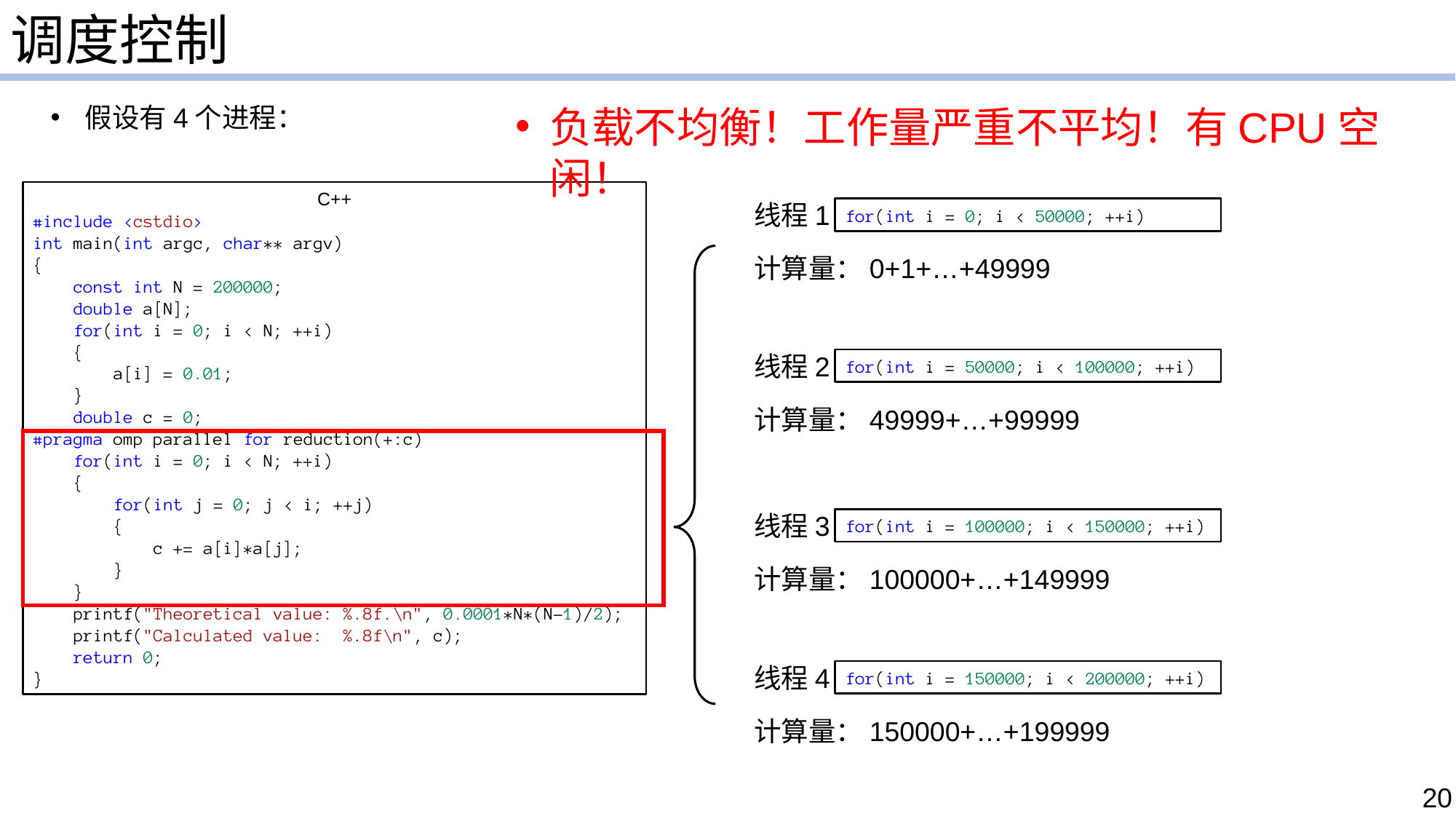

调度控制
假设有4个进程：
负载不均衡！工作量严重不平均！有CPU空闲！
C++
#include <cstdio>
int main(int argc, char** argv)
{
    const int N = 200000;
    double a[N];
    for(int i = 0; i < N; ++i)
    {
        a[i] = 0.01;
    }
    double c = 0;
#pragma omp parallel for reduction(+:c)
    for(int i = 0; i < N; ++i)
    {
        for(int j = 0; j < i; ++j)
        {
            c += a[i]*a[j];
        }
    }
    printf("Theoretical value: %.8f.\n", 0.0001*N*(N-1)/2);
    printf("Calculated value:  %.8f\n", c);
    return 0;
}
线程1
for(int i = 0; i < 50000; ++i)
计算量：0+1+…+49999

线程2
for(int i = 50000; i < 100000; ++i)
计算量：49999+…+99999

线程3
for(int i = 100000; i < 150000; ++i)
计算量：100000+…+149999
线程4
for(int i = 150000; i < 200000; ++i)
计算量：150000+…+199999
20